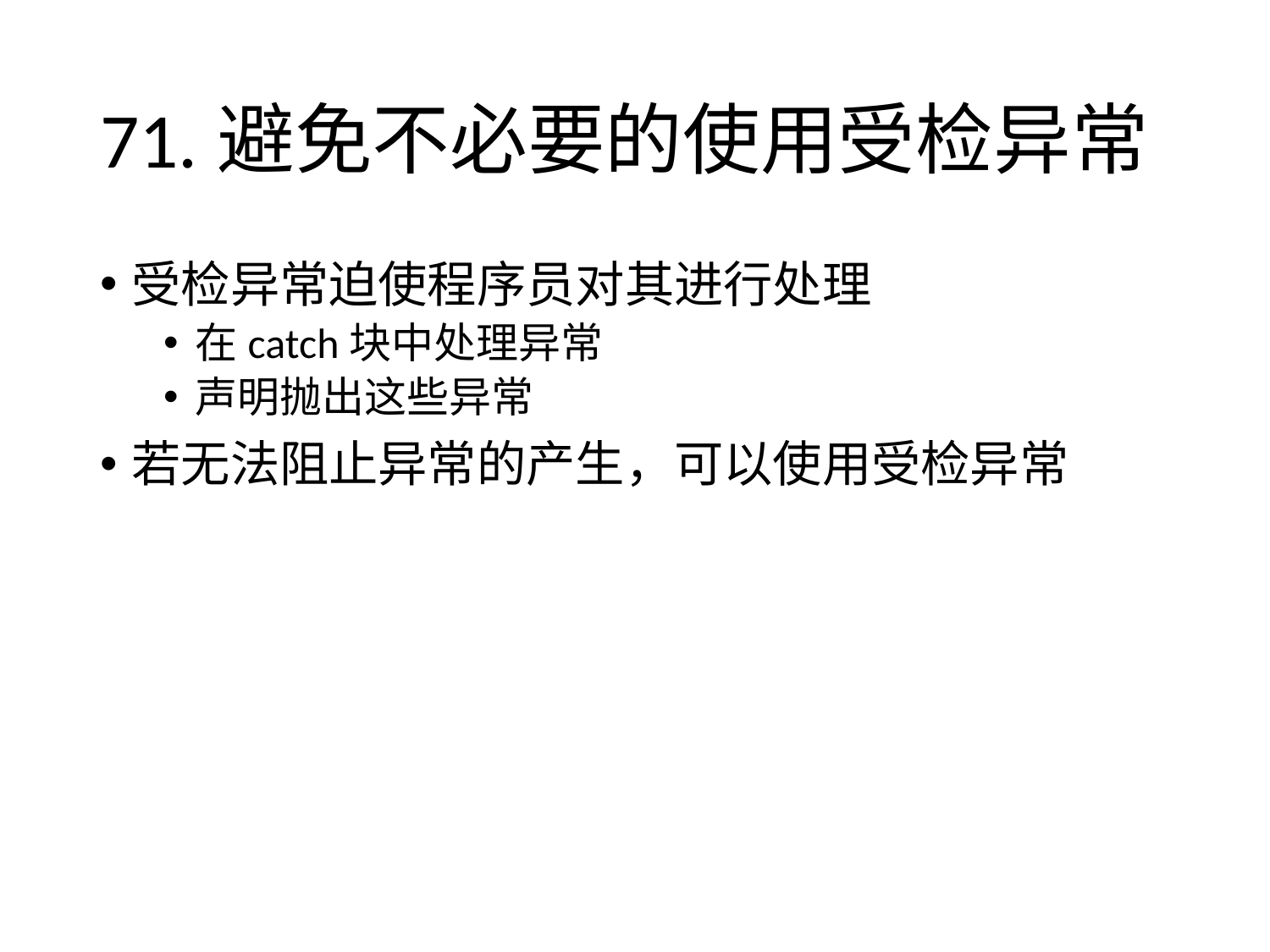

# 71.避免不必要的使用受检异常
受检异常迫使程序员对其进行处理
在catch块中处理异常
声明抛出这些异常
若无法阻止异常的产生，可以使用受检异常